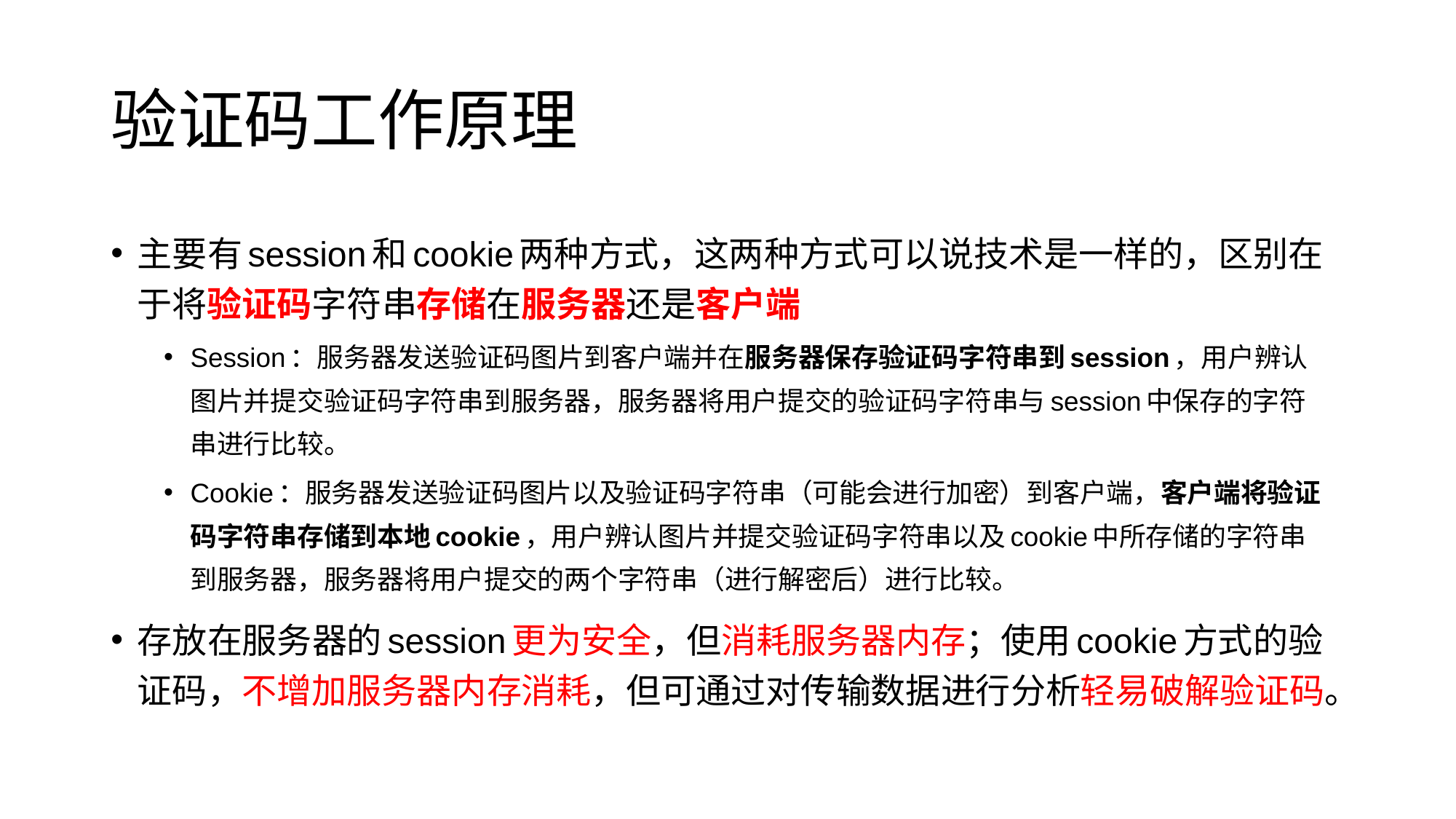

# 验证码工作原理
主要有session和cookie两种方式，这两种方式可以说技术是一样的，区别在于将验证码字符串存储在服务器还是客户端
Session：服务器发送验证码图片到客户端并在服务器保存验证码字符串到session，用户辨认图片并提交验证码字符串到服务器，服务器将用户提交的验证码字符串与session中保存的字符串进行比较。
Cookie：服务器发送验证码图片以及验证码字符串（可能会进行加密）到客户端，客户端将验证码字符串存储到本地cookie，用户辨认图片并提交验证码字符串以及cookie中所存储的字符串到服务器，服务器将用户提交的两个字符串（进行解密后）进行比较。
存放在服务器的session更为安全，但消耗服务器内存；使用cookie方式的验证码，不增加服务器内存消耗，但可通过对传输数据进行分析轻易破解验证码。